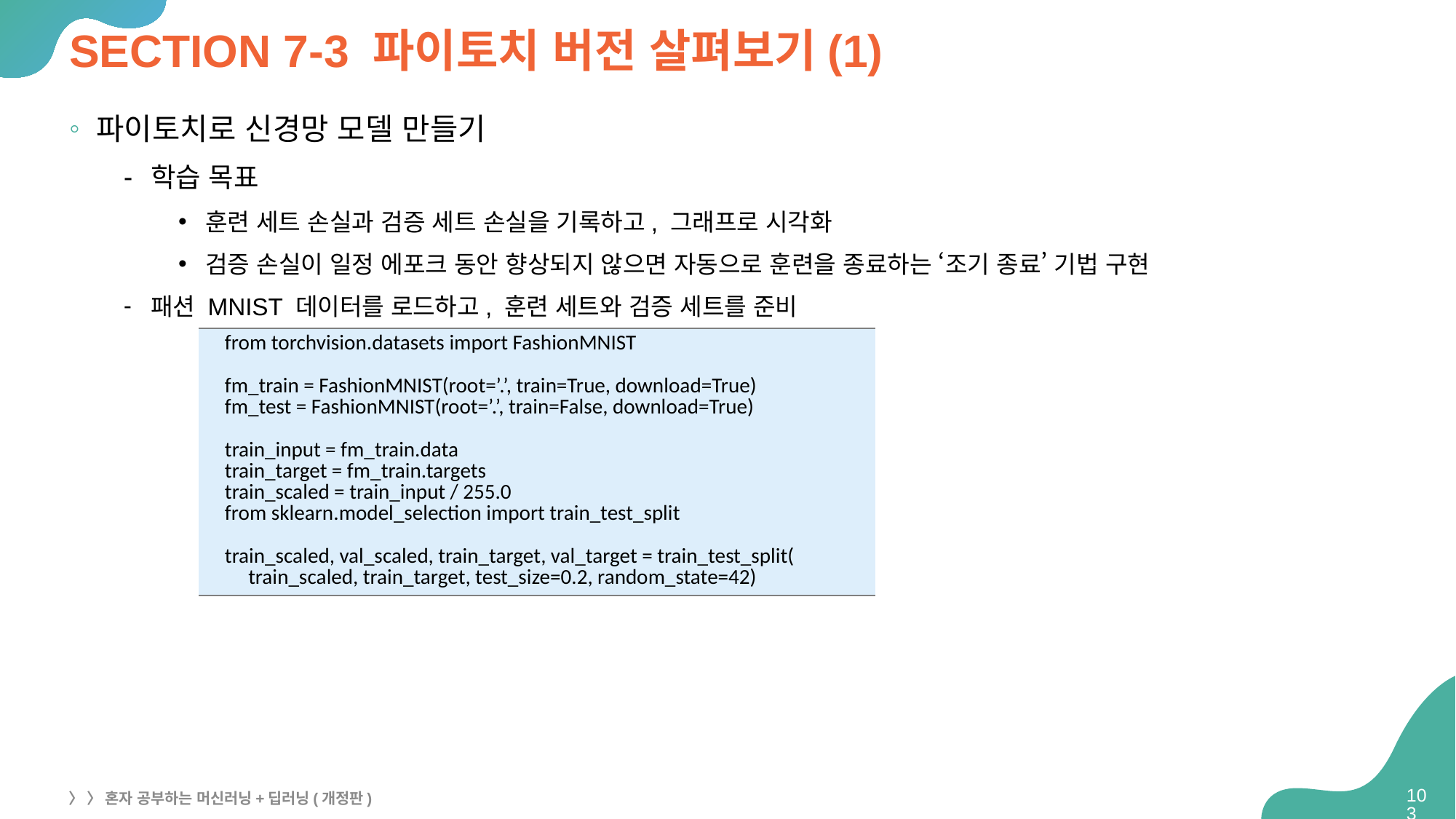

# SECTION 7-3 파이토치 버전 살펴보기(1)
파이토치로 신경망 모델 만들기
학습 목표
훈련 세트 손실과 검증 세트 손실을 기록하고, 그래프로 시각화
검증 손실이 일정 에포크 동안 향상되지 않으면 자동으로 훈련을 종료하는 ‘조기 종료’ 기법 구현
패션 MNIST 데이터를 로드하고, 훈련 세트와 검증 세트를 준비
| from torchvision.datasets import FashionMNIST fm\_train = FashionMNIST(root=’.’, train=True, download=True) fm\_test = FashionMNIST(root=’.’, train=False, download=True) train\_input = fm\_train.data train\_target = fm\_train.targets train\_scaled = train\_input / 255.0 from sklearn.model\_selection import train\_test\_split train\_scaled, val\_scaled, train\_target, val\_target = train\_test\_split( train\_scaled, train\_target, test\_size=0.2, random\_state=42) |
| --- |
103
〉 〉 혼자 공부하는 머신러닝+딥러닝(개정판)